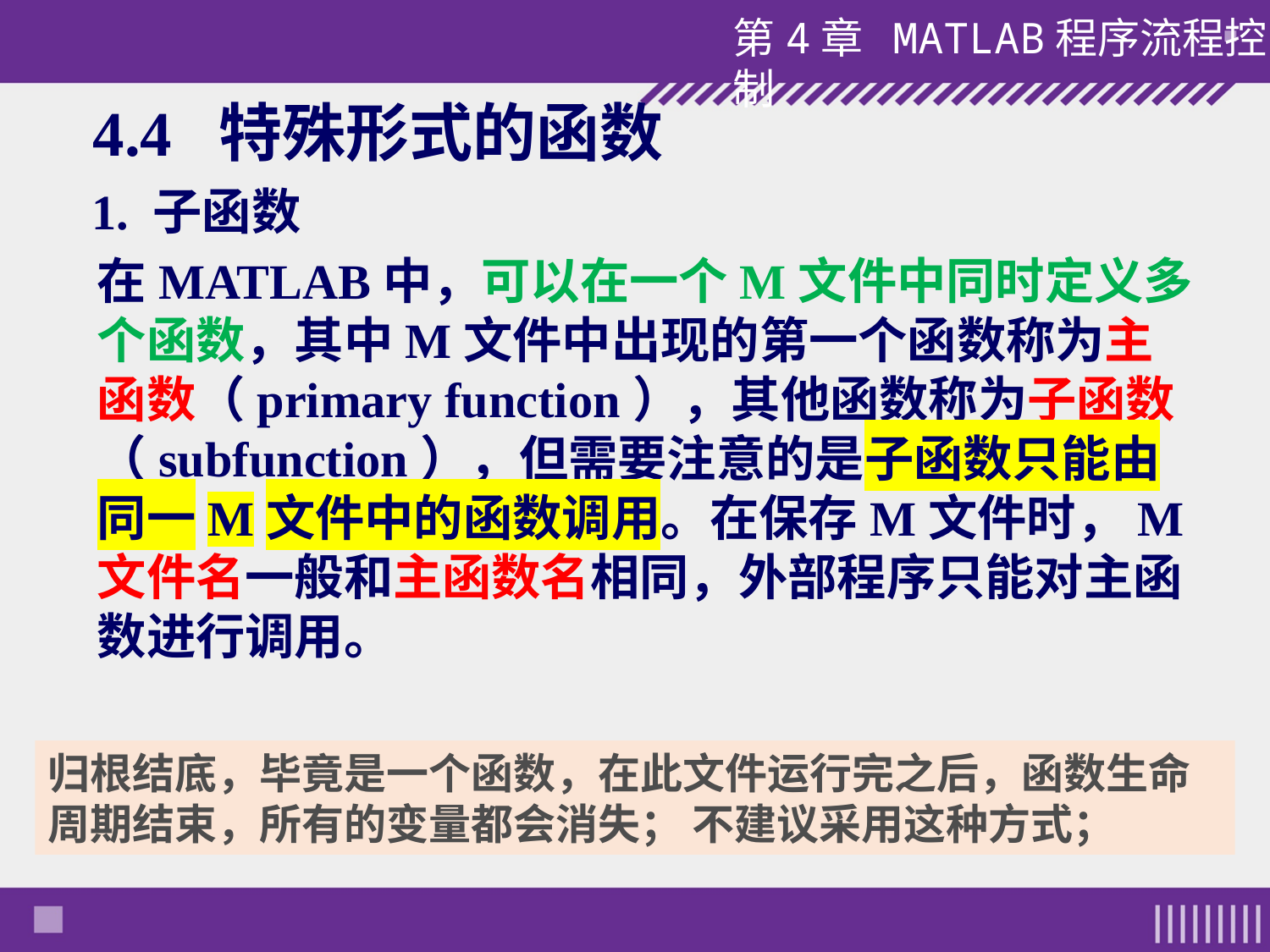

4.4  特殊形式的函数
1. 子函数
在MATLAB中，可以在一个M文件中同时定义多个函数，其中M文件中出现的第一个函数称为主函数（primary function），其他函数称为子函数（subfunction），但需要注意的是子函数只能由同一M文件中的函数调用。在保存M文件时，M文件名一般和主函数名相同，外部程序只能对主函数进行调用。
归根结底，毕竟是一个函数，在此文件运行完之后，函数生命周期结束，所有的变量都会消失； 不建议采用这种方式；